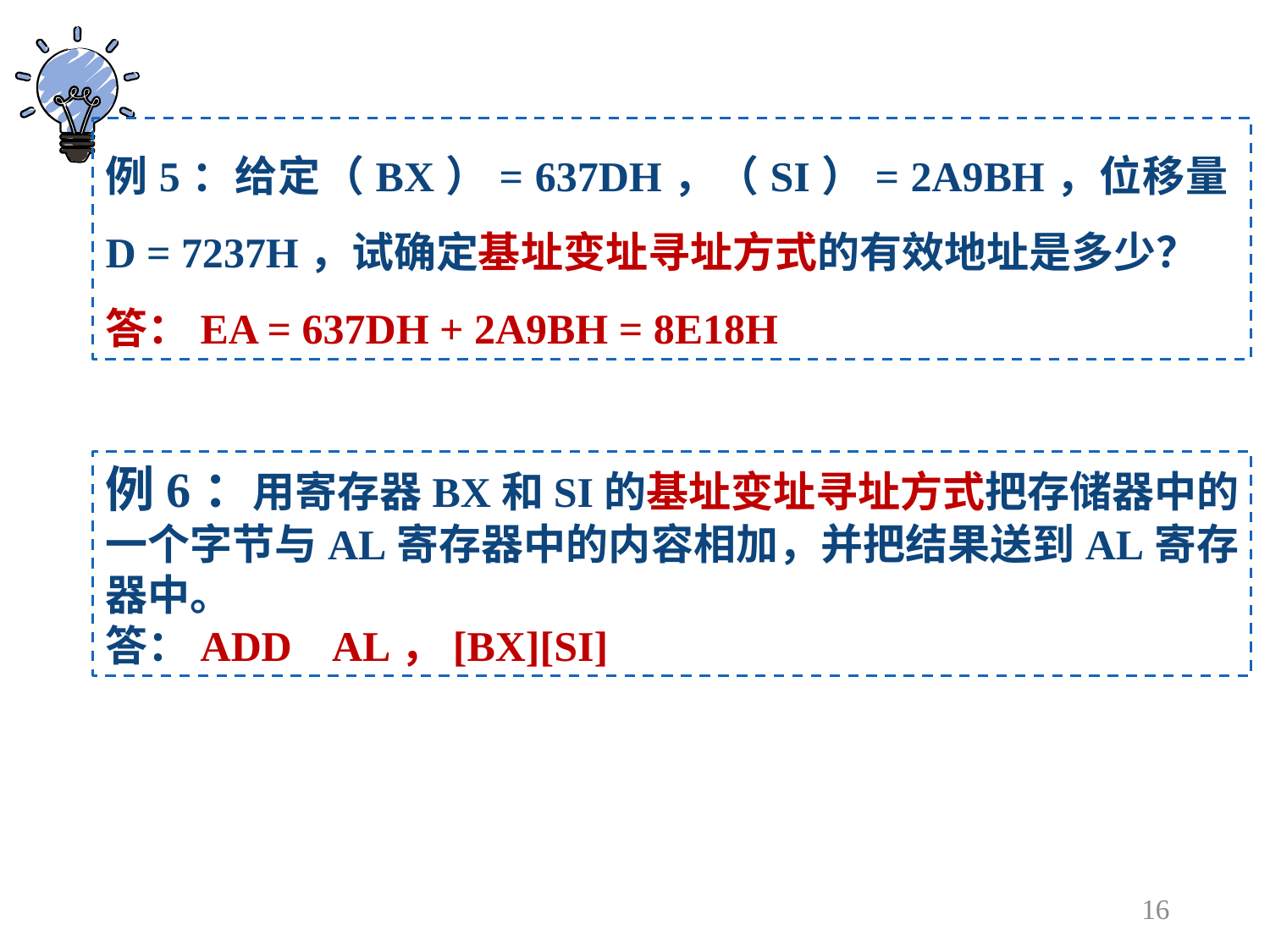

例5：给定（BX）= 637DH，（SI）= 2A9BH，位移量D = 7237H，试确定基址变址寻址方式的有效地址是多少？
答：EA = 637DH + 2A9BH = 8E18H
例6：用寄存器BX和SI的基址变址寻址方式把存储器中的一个字节与AL寄存器中的内容相加，并把结果送到AL寄存器中。
答：ADD    AL，[BX][SI]
16